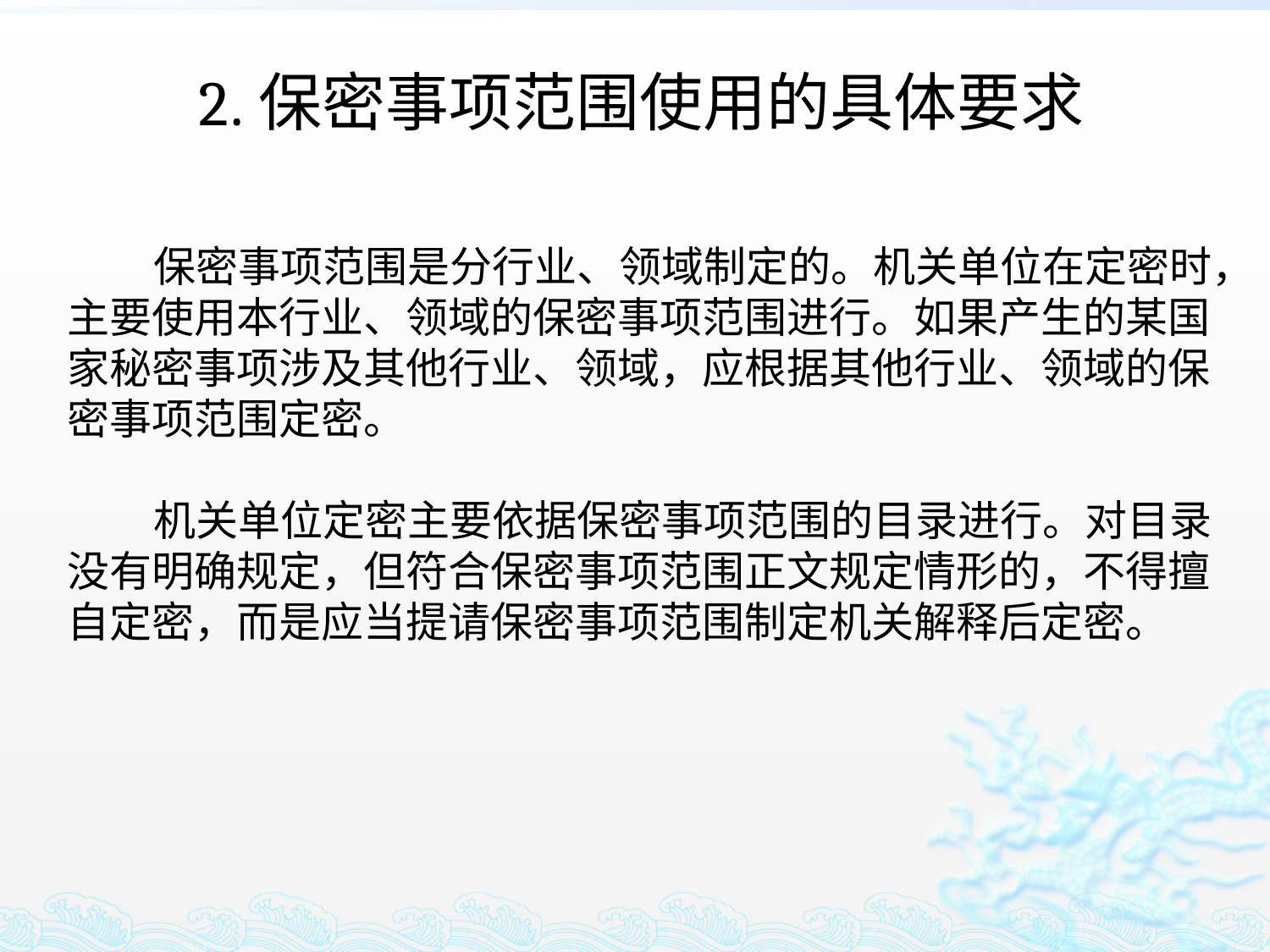

2.保密事项范围使用的具体要求

        保密事项范围是分行业、领域制定的。机关单位在定密时，主要使用本行业、领域的保密事项范围进行。如果产生的某国家秘密事项涉及其他行业、领域，应根据其他行业、领域的保密事项范围定密。

        机关单位定密主要依据保密事项范围的目录进行。对目录没有明确规定，但符合保密事项范围正文规定情形的，不得擅自定密，而是应当提请保密事项范围制定机关解释后定密。